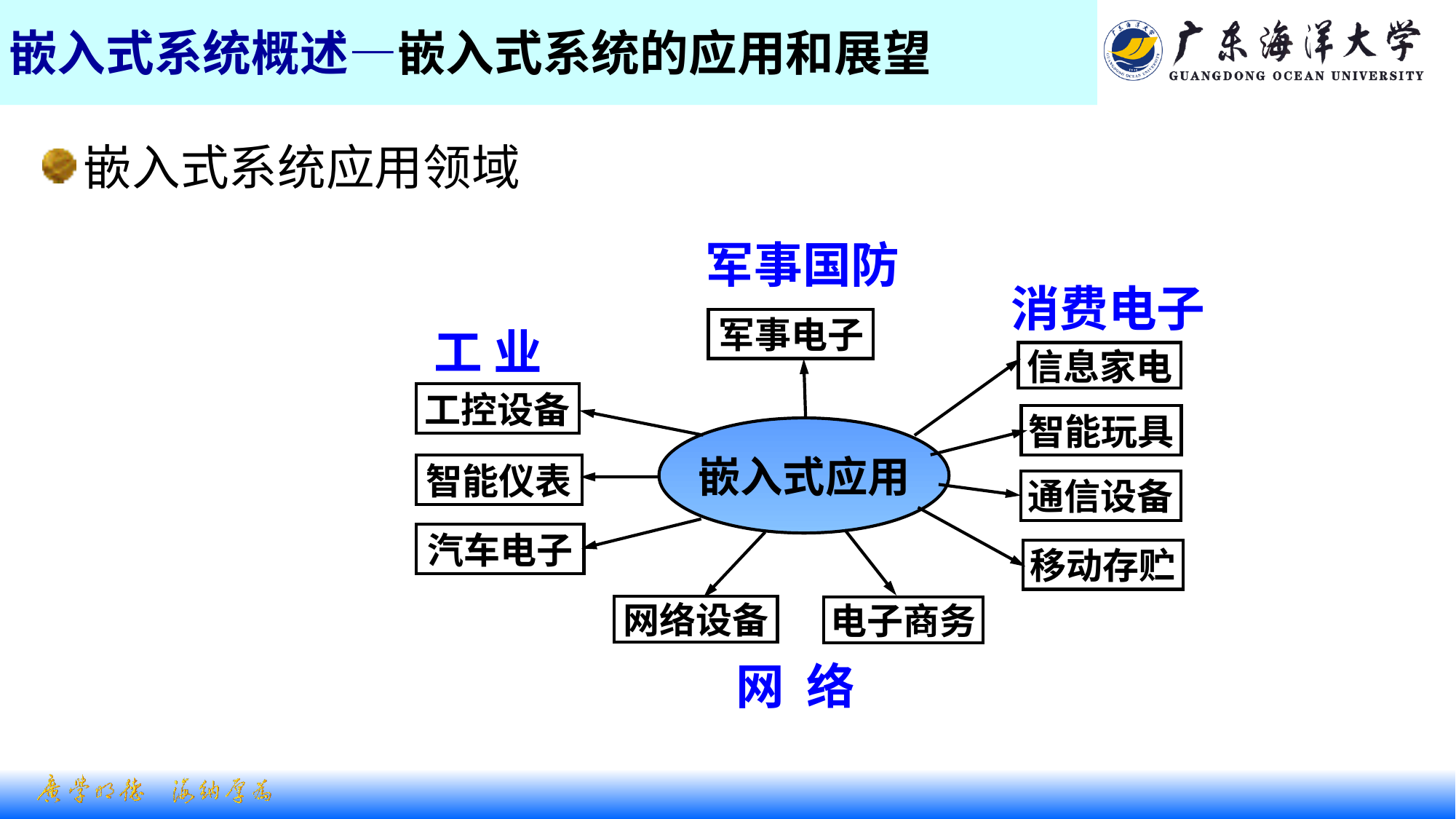

# 嵌入式系统概述—嵌入式系统的应用和展望
嵌入式系统应用领域

军事国防
消费电子
军事电子
工 业
信息家电

工控设备
智能玩具

嵌入式应用

智能仪表
通信设备

汽车电子

移动存贮
网络设备
电子商务
网  络
50